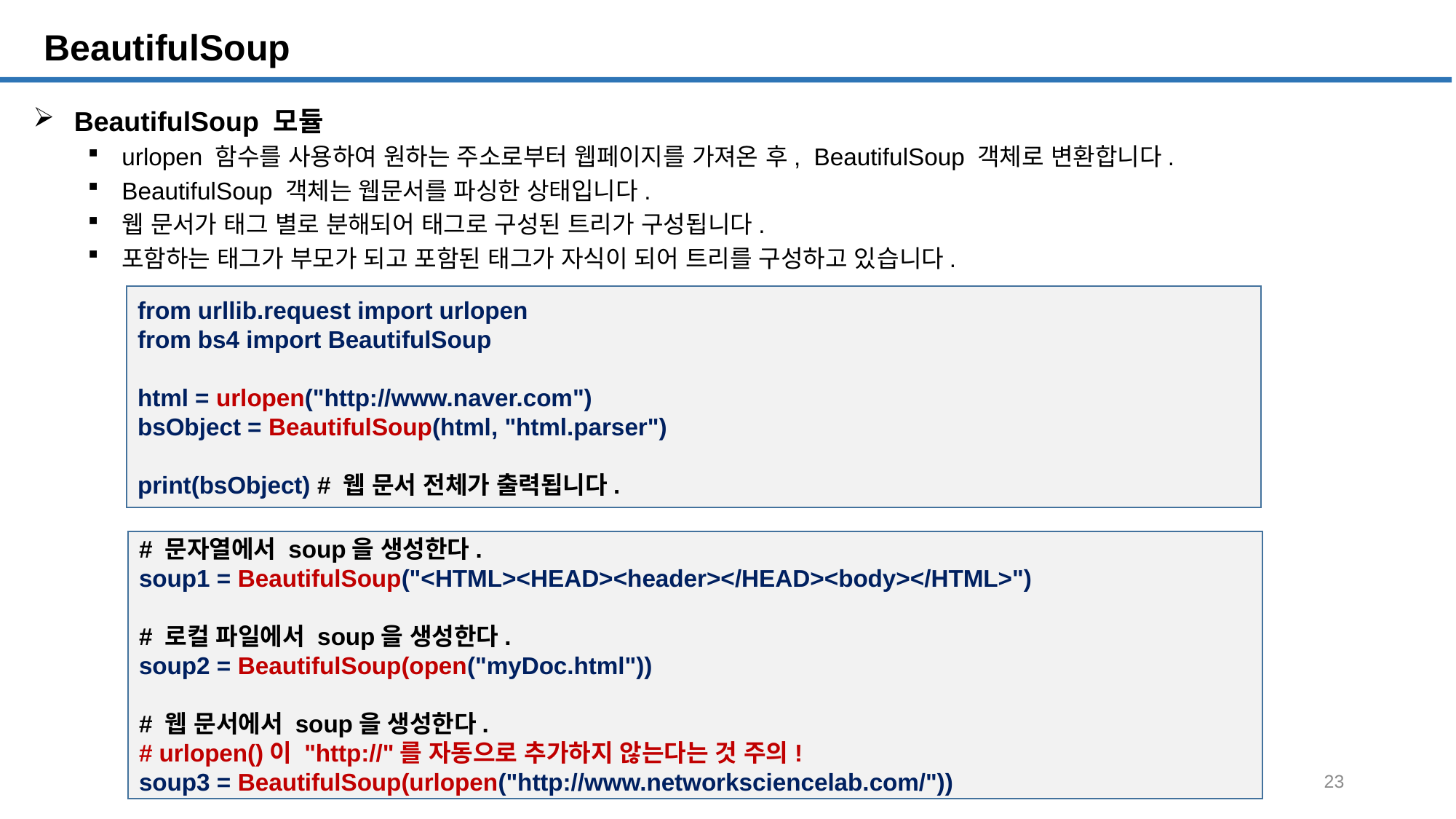

SQL 튜닝 개요
# BeautifulSoup

BeautifulSoup 모듈
urlopen 함수를 사용하여 원하는 주소로부터 웹페이지를 가져온 후,  BeautifulSoup 객체로 변환합니다.
BeautifulSoup 객체는 웹문서를 파싱한 상태입니다.
웹 문서가 태그 별로 분해되어 태그로 구성된 트리가 구성됩니다.
포함하는 태그가 부모가 되고 포함된 태그가 자식이 되어 트리를 구성하고 있습니다.
from urllib.request import urlopen
from bs4 import BeautifulSoup

html = urlopen("http://www.naver.com")
bsObject = BeautifulSoup(html, "html.parser")

print(bsObject) # 웹 문서 전체가 출력됩니다.
# 문자열에서 soup을 생성한다.
soup1 = BeautifulSoup("<HTML><HEAD><header></HEAD><body></HTML>")

# 로컬 파일에서 soup을 생성한다.
soup2 = BeautifulSoup(open("myDoc.html"))

# 웹 문서에서 soup을 생성한다.
# urlopen()이 "http://"를 자동으로 추가하지 않는다는 것 주의!
soup3 = BeautifulSoup(urlopen("http://www.networksciencelab.com/"))
23